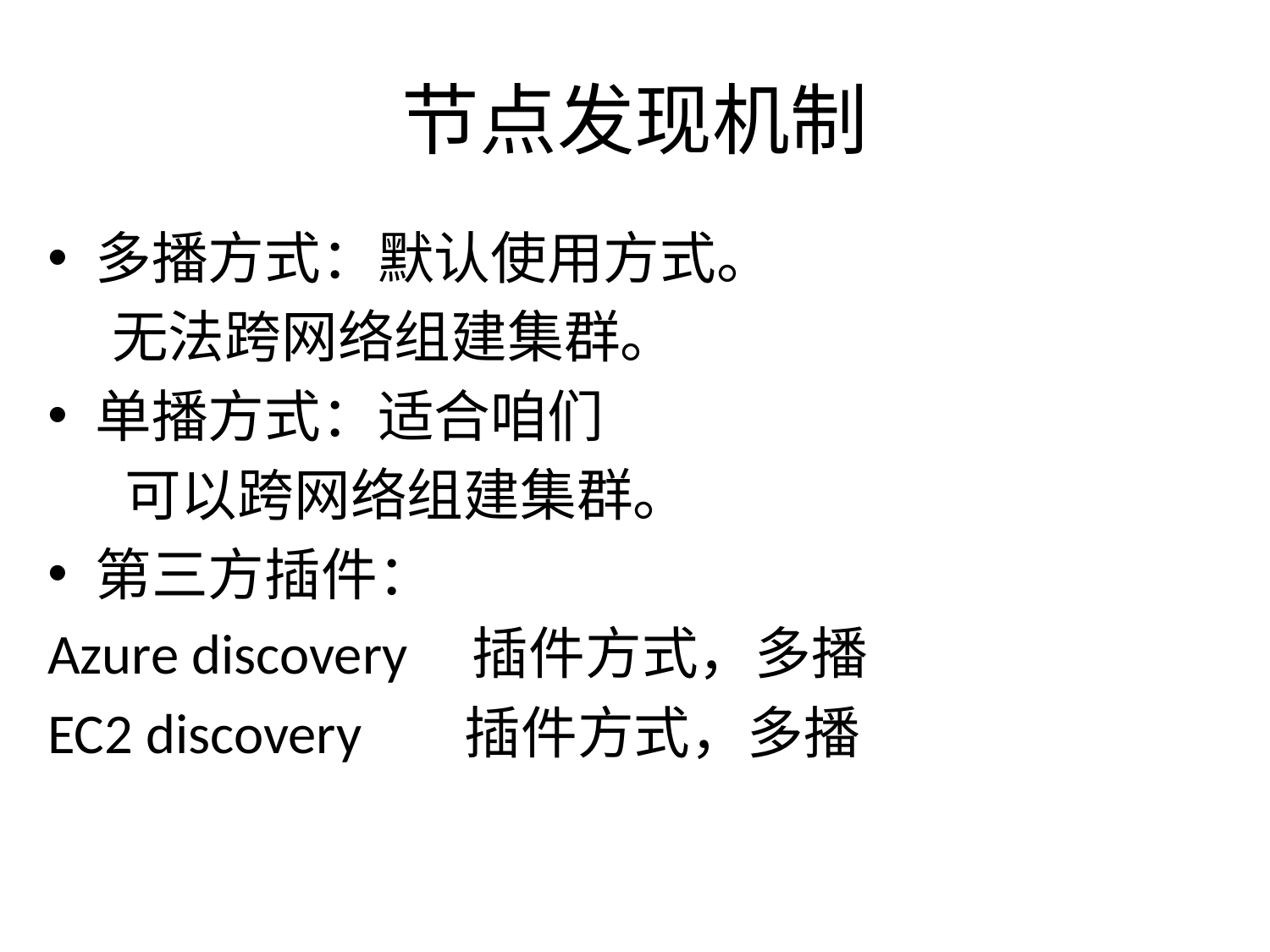

# 节点发现机制
多播方式：默认使用方式。
    无法跨网络组建集群。
单播方式：适合咱们
     可以跨网络组建集群。
第三方插件：
Azure discovery    插件方式，多播
EC2 discovery       插件方式，多播